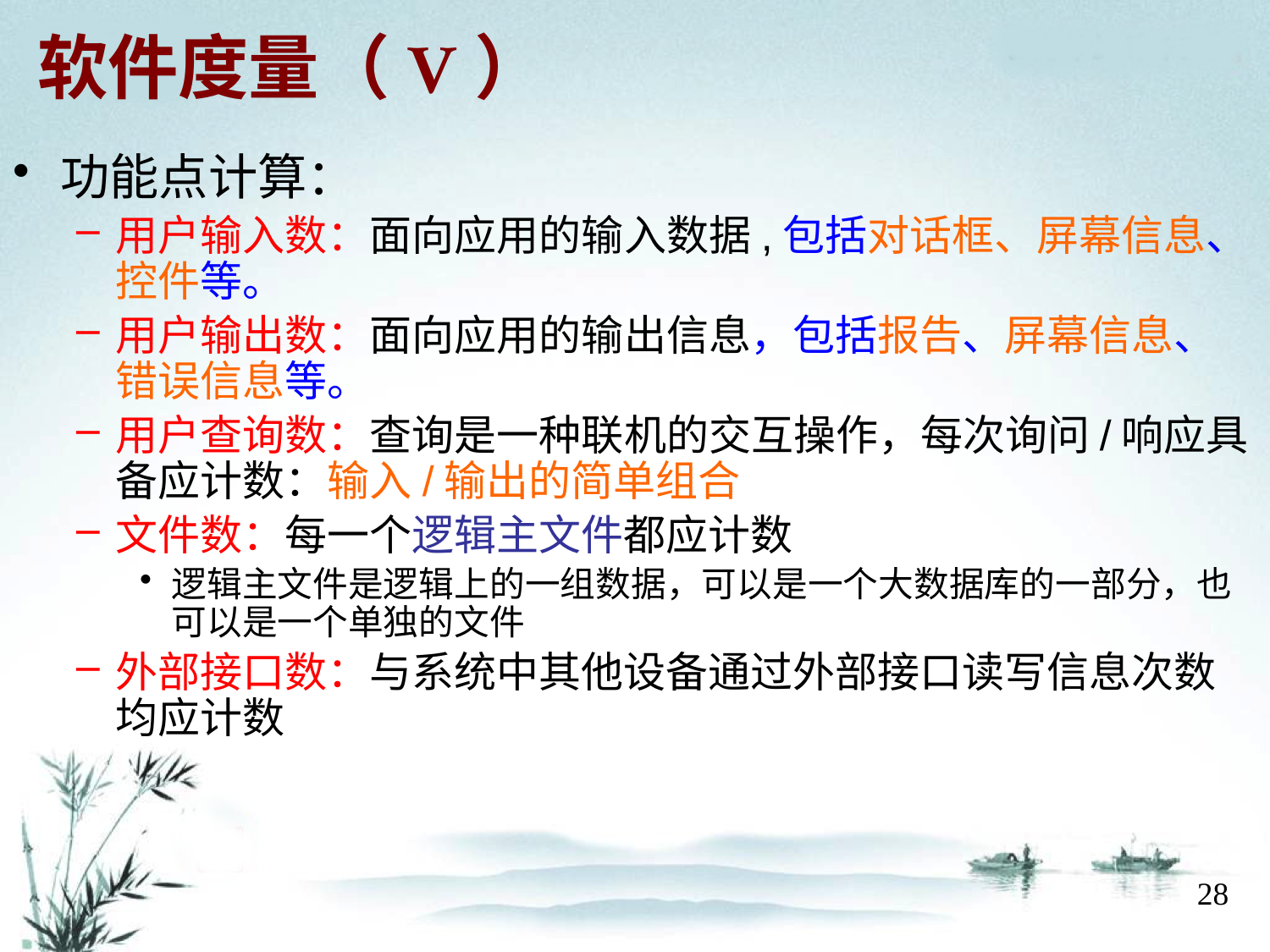

# 软件度量（V）
功能点计算：
用户输入数：面向应用的输入数据,包括对话框、屏幕信息、控件等。
用户输出数：面向应用的输出信息，包括报告、屏幕信息、错误信息等。
用户查询数：查询是一种联机的交互操作，每次询问/响应具备应计数：输入/输出的简单组合
文件数：每一个逻辑主文件都应计数
逻辑主文件是逻辑上的一组数据，可以是一个大数据库的一部分，也可以是一个单独的文件
外部接口数：与系统中其他设备通过外部接口读写信息次数均应计数
28